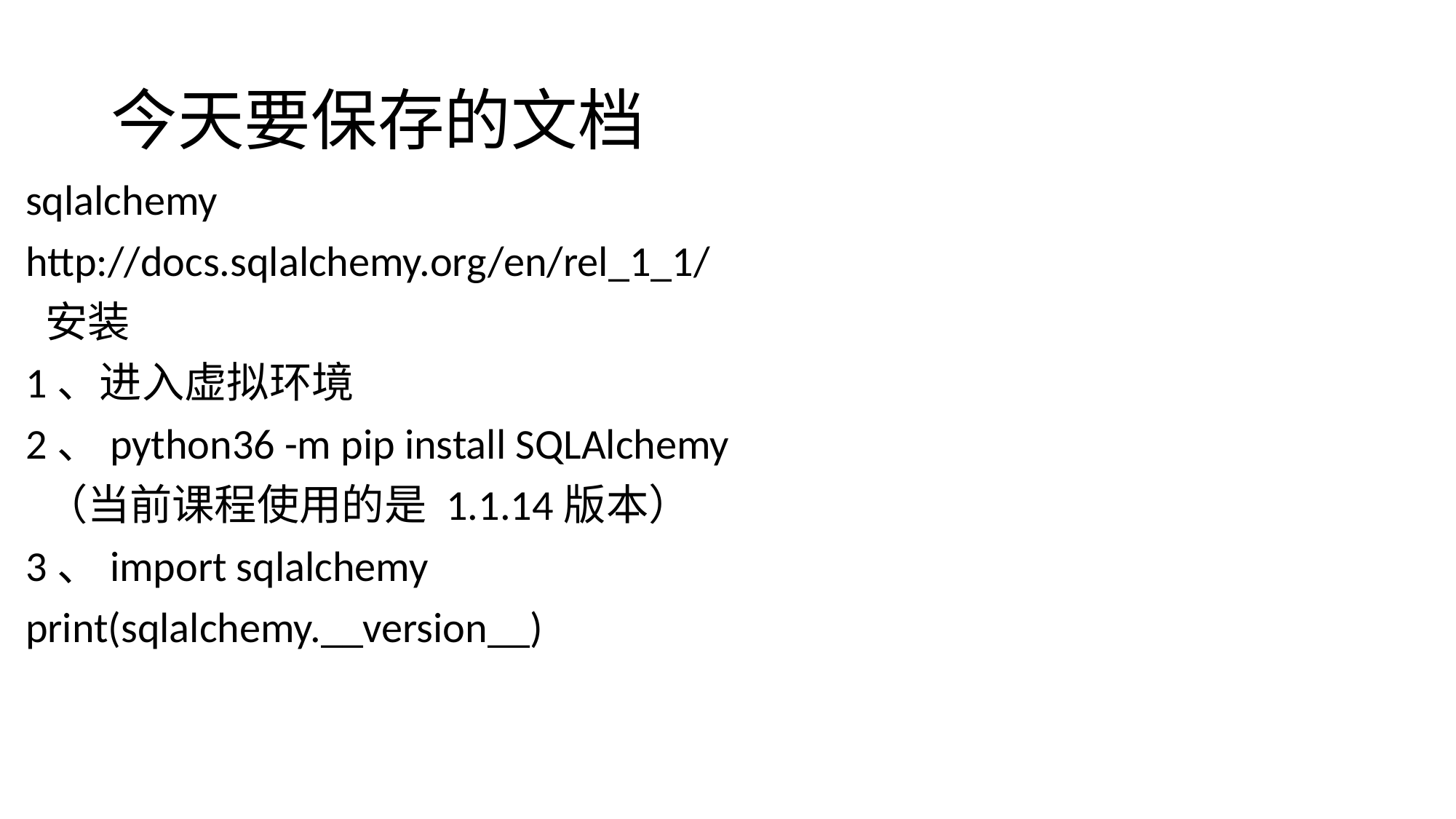

# 今天要保存的文档
sqlalchemy
http://docs.sqlalchemy.org/en/rel_1_1/
 安装
1、进入虚拟环境
2、python36 -m pip install SQLAlchemy
 （当前课程使用的是 1.1.14版本）
3、import sqlalchemy
print(sqlalchemy.__version__)